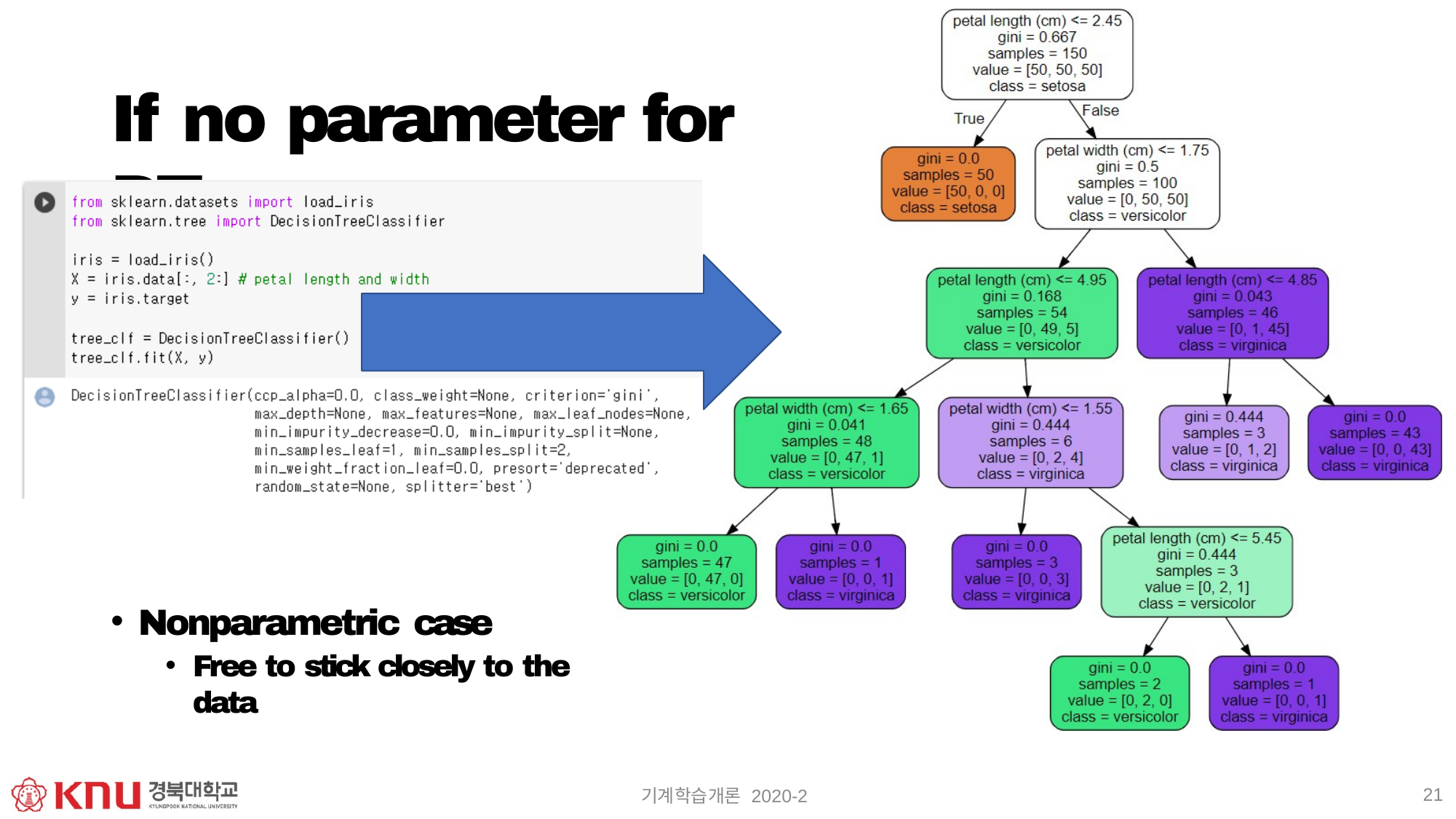

# If no parameter for DT

Nonparametric case
Free to stick closely to the data
21
기계학습개론 2020-2